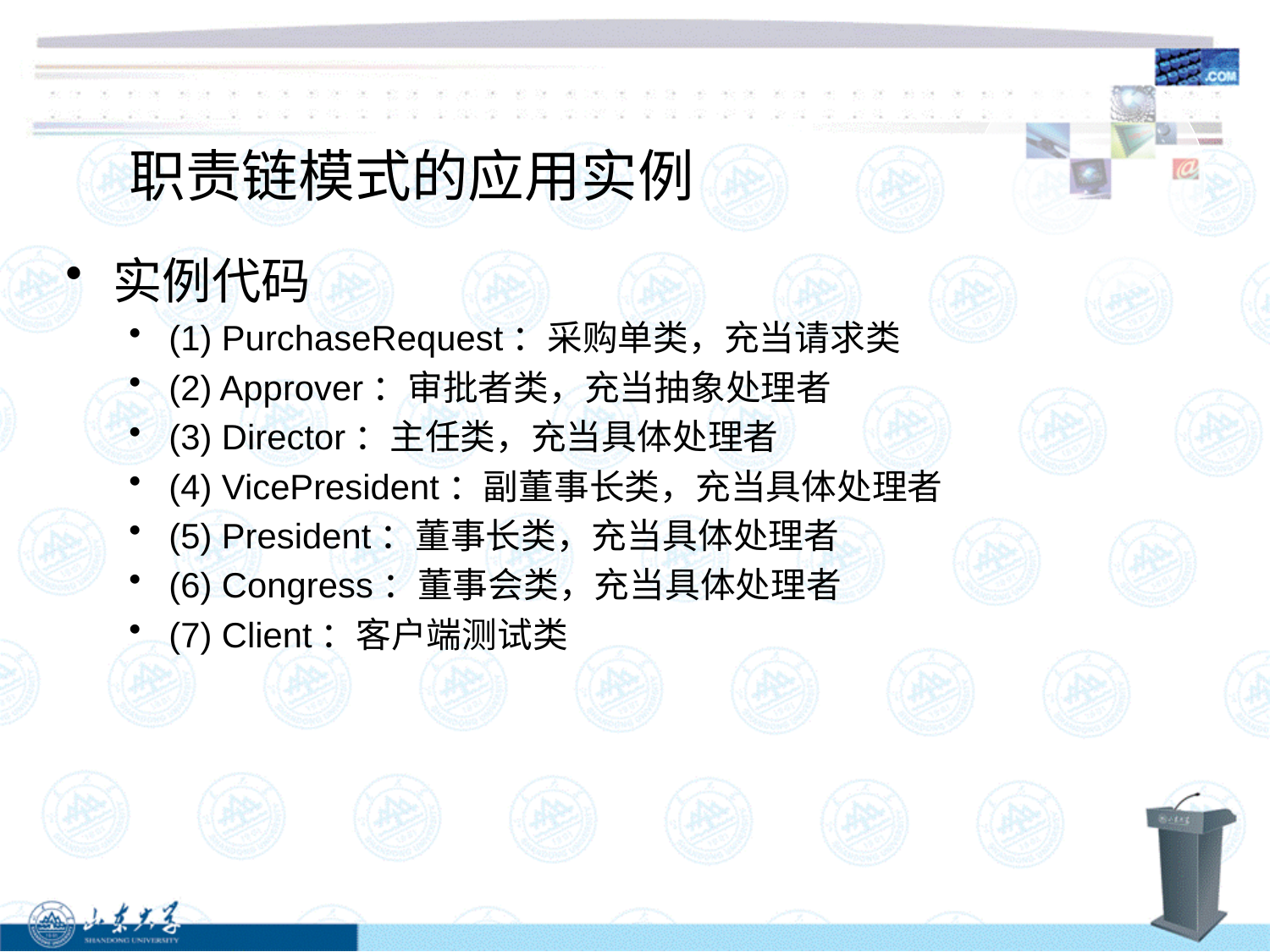

# 职责链模式的应用实例
实例代码
(1) PurchaseRequest：采购单类，充当请求类
(2) Approver：审批者类，充当抽象处理者
(3) Director：主任类，充当具体处理者
(4) VicePresident：副董事长类，充当具体处理者
(5) President：董事长类，充当具体处理者
(6) Congress：董事会类，充当具体处理者
(7) Client：客户端测试类